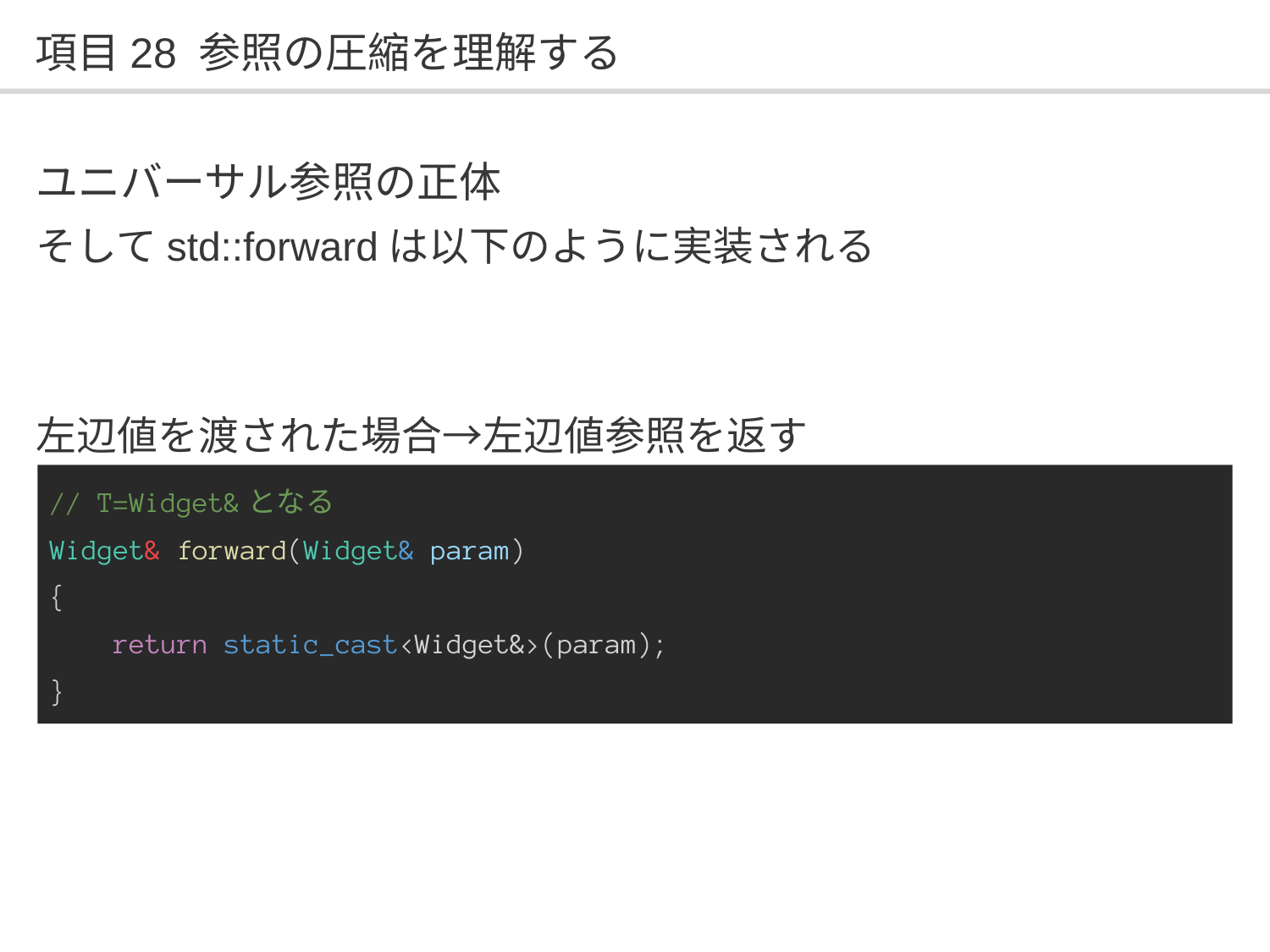

# 項目28 参照の圧縮を理解する
ユニバーサル参照の正体
そしてstd::forwardは以下のように実装される

左辺値を渡された場合→左辺値参照を返す

// T=Widget&となる
Widget& forward(Widget& param)
{
    return static_cast<Widget&>(param);
}